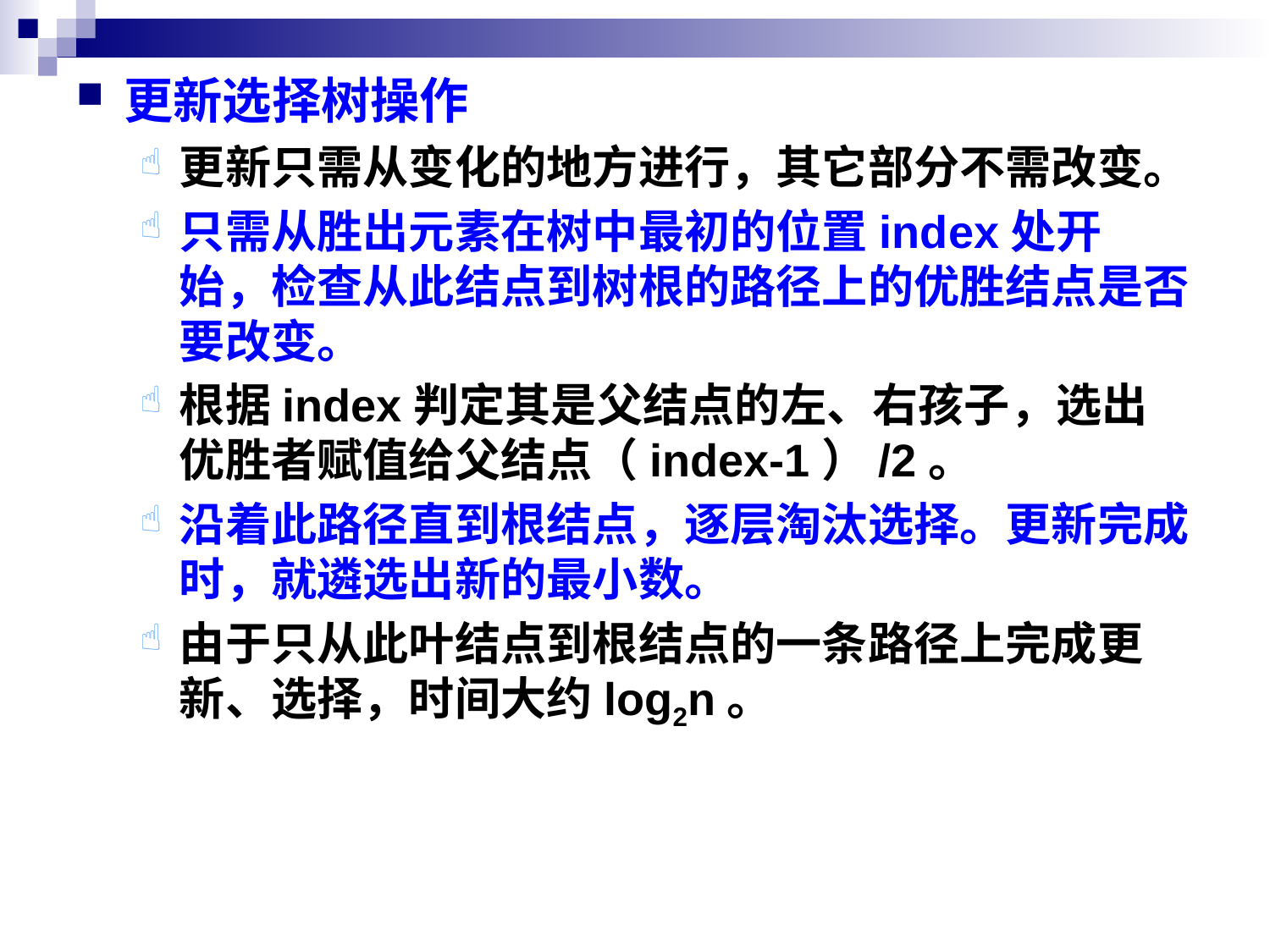

更新选择树操作
更新只需从变化的地方进行，其它部分不需改变。
只需从胜出元素在树中最初的位置index处开始，检查从此结点到树根的路径上的优胜结点是否要改变。
根据index判定其是父结点的左、右孩子，选出优胜者赋值给父结点（index-1）/2。
沿着此路径直到根结点，逐层淘汰选择。更新完成时，就遴选出新的最小数。
由于只从此叶结点到根结点的一条路径上完成更新、选择，时间大约log2n。